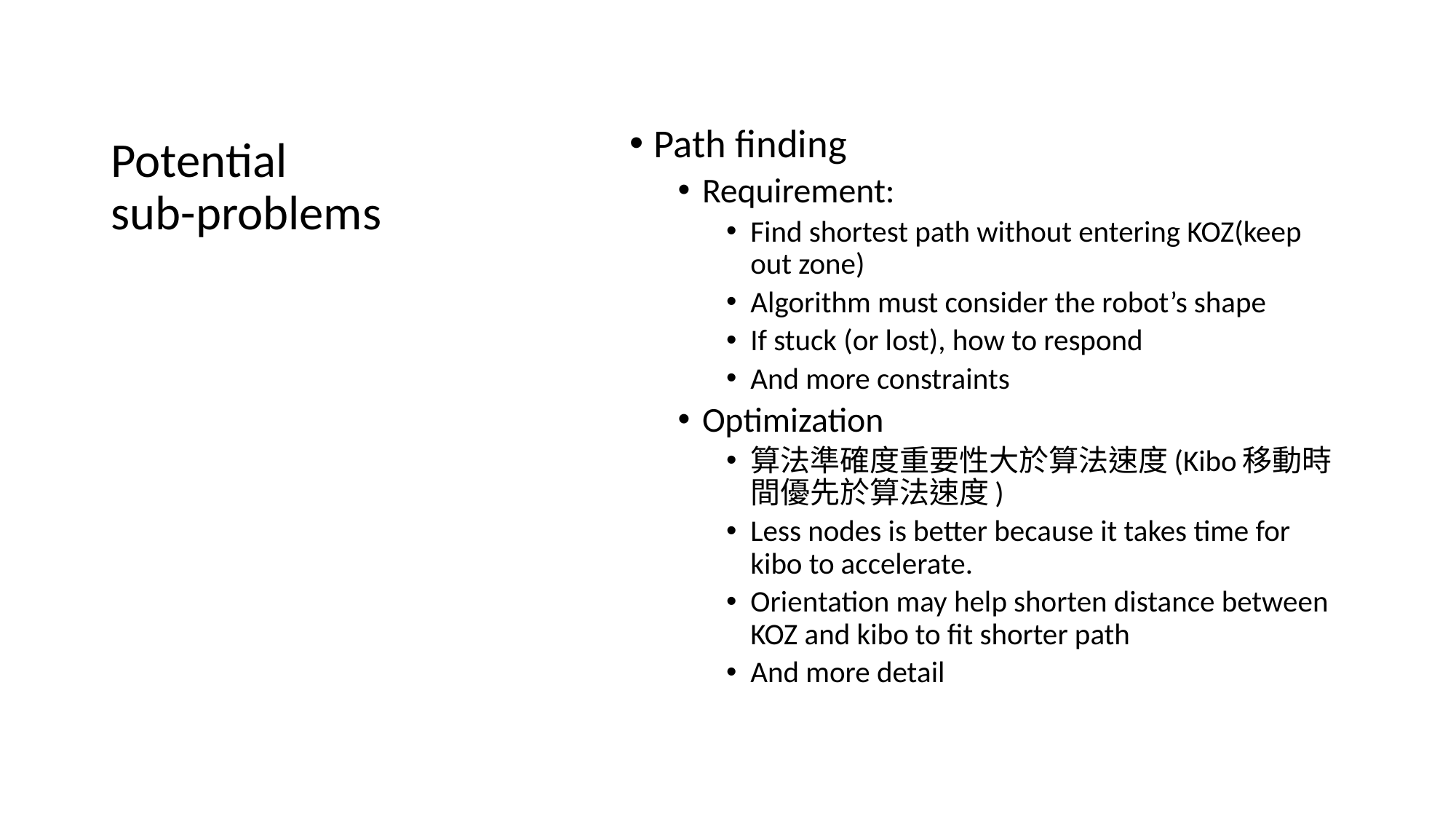

# Potential sub-problems
Path finding
Requirement:
Find shortest path without entering KOZ(keep out zone)
Algorithm must consider the robot’s shape
If stuck (or lost), how to respond
And more constraints
Optimization
算法準確度重要性大於算法速度(Kibo移動時間優先於算法速度)
Less nodes is better because it takes time for kibo to accelerate.
Orientation may help shorten distance between KOZ and kibo to fit shorter path
And more detail